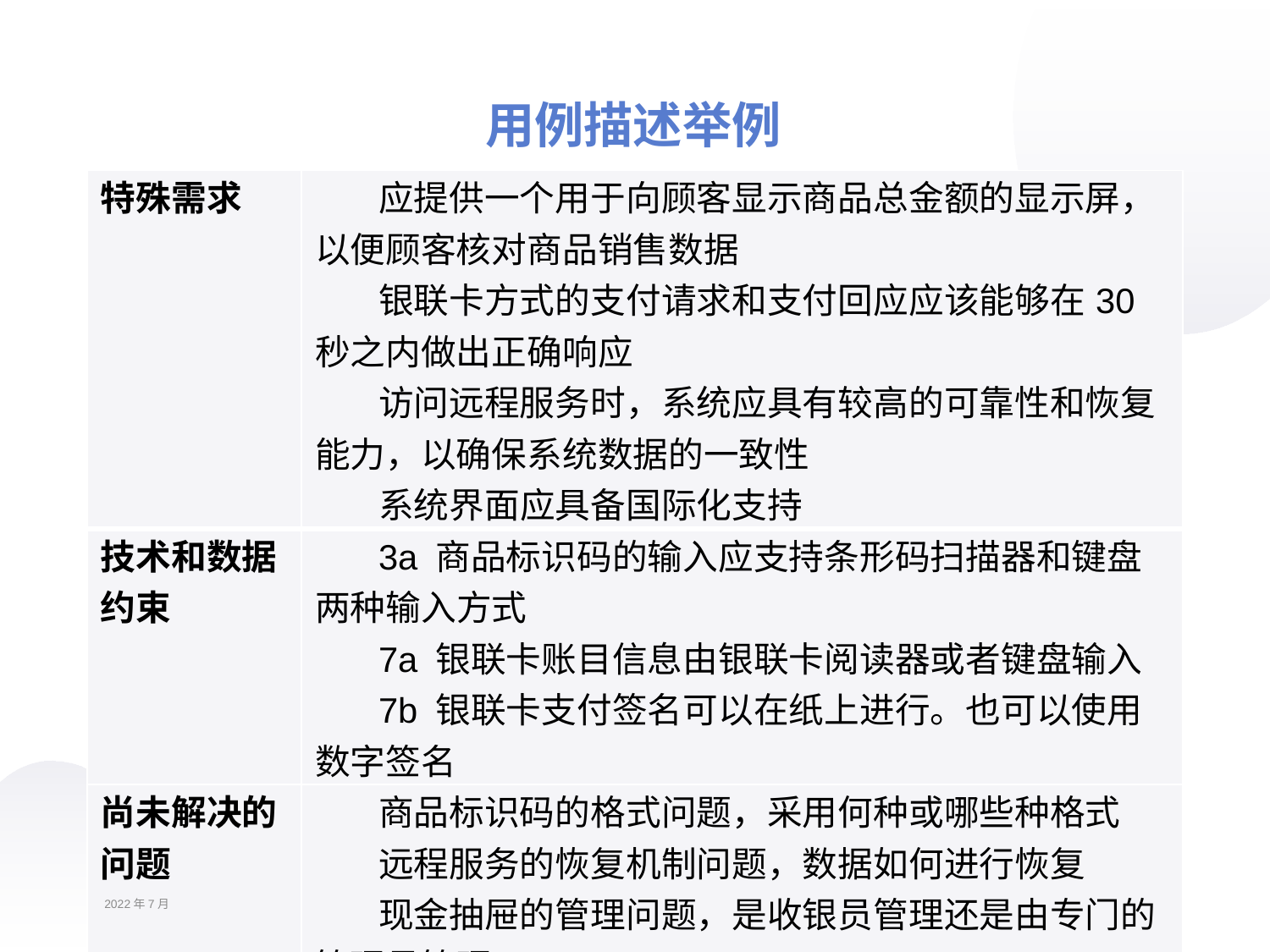

用例描述举例
| 特殊需求 | 应提供一个用于向顾客显示商品总金额的显示屏，以便顾客核对商品销售数据 银联卡方式的支付请求和支付回应应该能够在30秒之内做出正确响应 访问远程服务时，系统应具有较高的可靠性和恢复能力，以确保系统数据的一致性 系统界面应具备国际化支持 |
| --- | --- |
| 技术和数据约束 | 3a 商品标识码的输入应支持条形码扫描器和键盘两种输入方式 7a 银联卡账目信息由银联卡阅读器或者键盘输入 7b 银联卡支付签名可以在纸上进行。也可以使用数字签名 |
| 尚未解决的问题 | 商品标识码的格式问题，采用何种或哪些种格式 远程服务的恢复机制问题，数据如何进行恢复 现金抽屉的管理问题，是收银员管理还是由专门的管理员管理 银联卡阅读器的使用权限问题，是顾客使用，还是收银员使用 |

2022年7月
辽宁科技大学计算机与软件工程学院
57